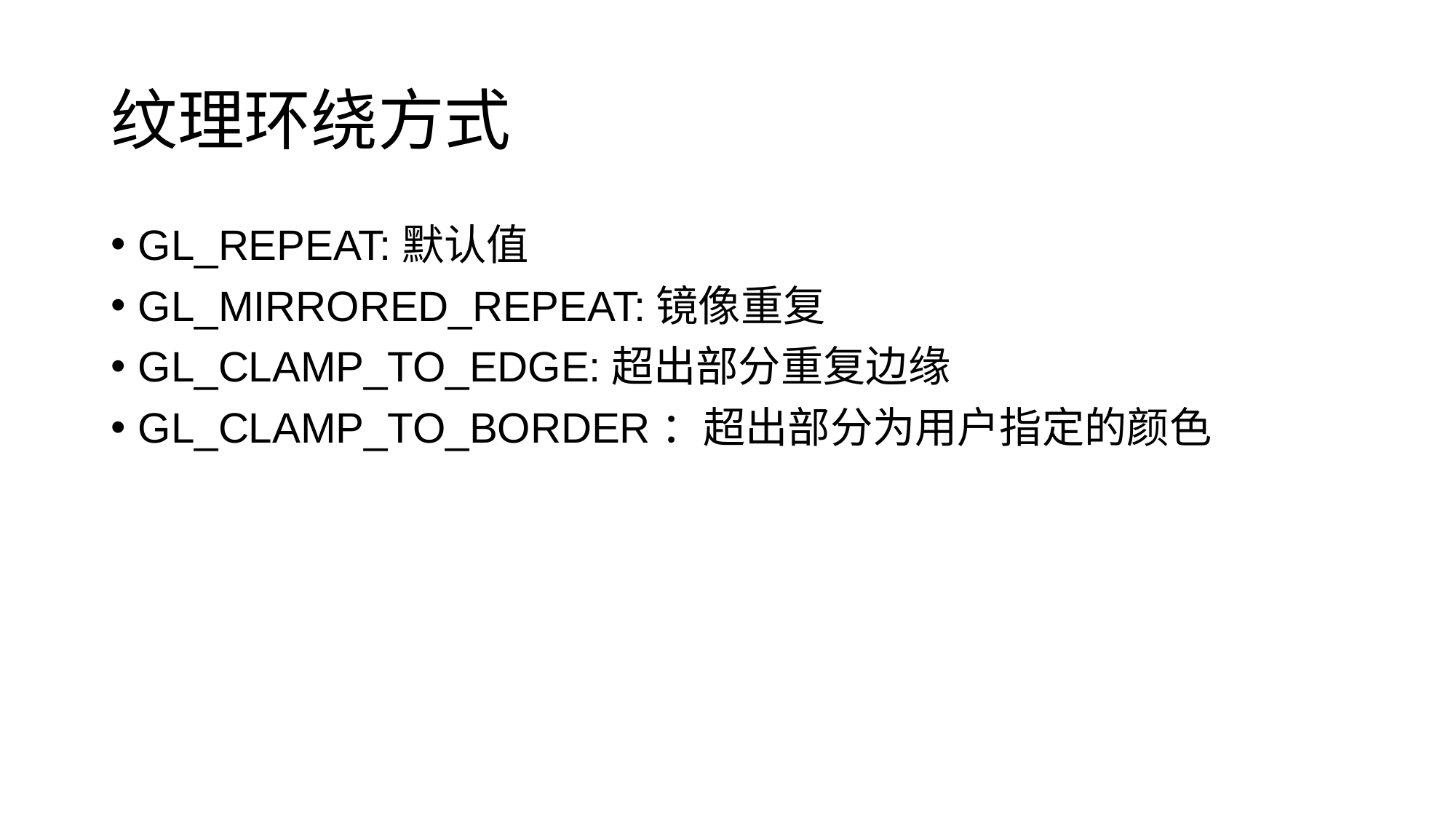

# 纹理环绕方式
GL_REPEAT:默认值
GL_MIRRORED_REPEAT:镜像重复
GL_CLAMP_TO_EDGE:超出部分重复边缘
GL_CLAMP_TO_BORDER：超出部分为用户指定的颜色